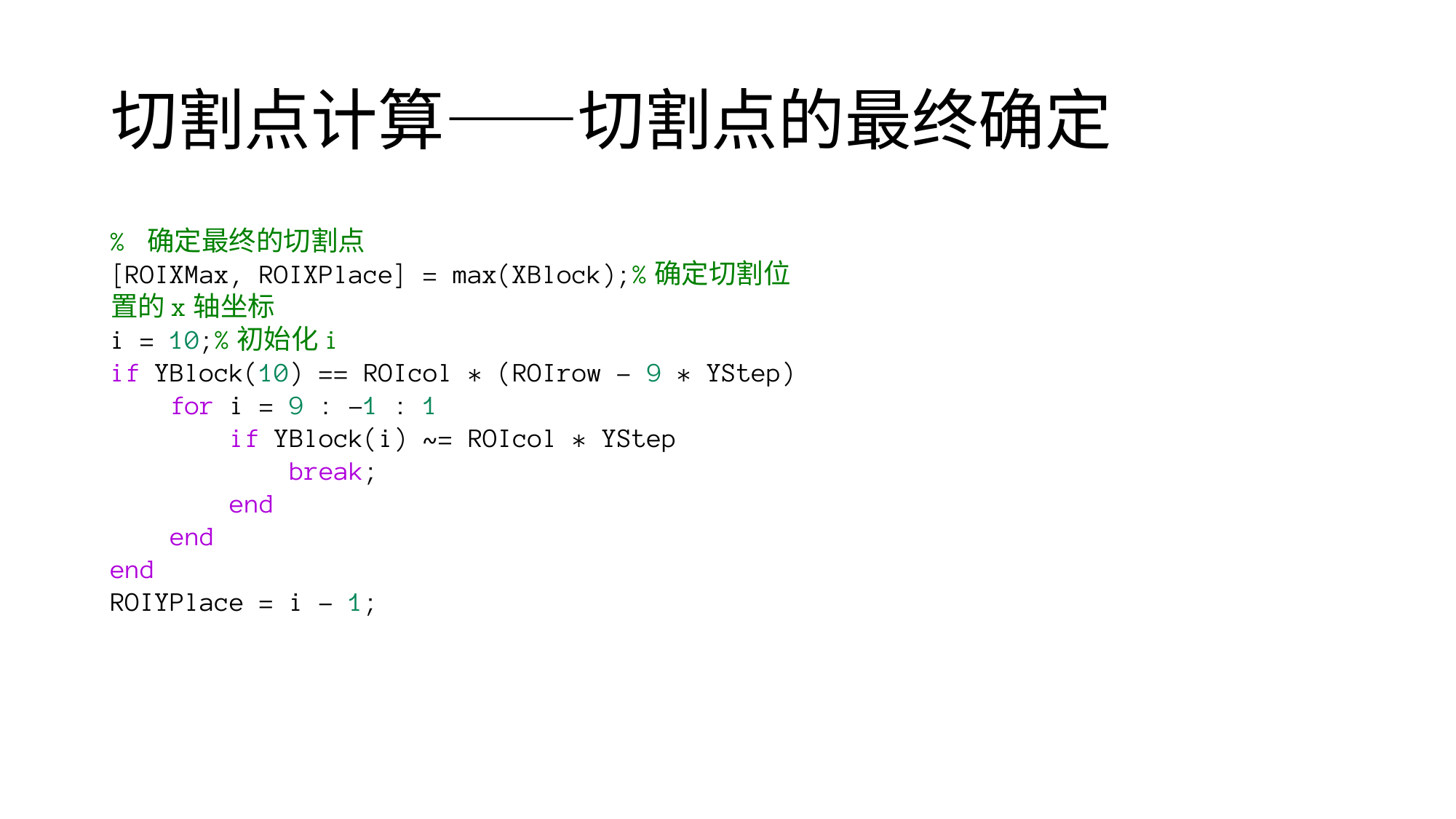

# 切割点计算——切割点的最终确定
% 确定最终的切割点
[ROIXMax, ROIXPlace] = max(XBlock);%确定切割位置的x轴坐标
i = 10;%初始化i
if YBlock(10) == ROIcol * (ROIrow - 9 * YStep)
    for i = 9 : -1 : 1
        if YBlock(i) ~= ROIcol * YStep
            break;
        end
    end
end
ROIYPlace = i - 1;